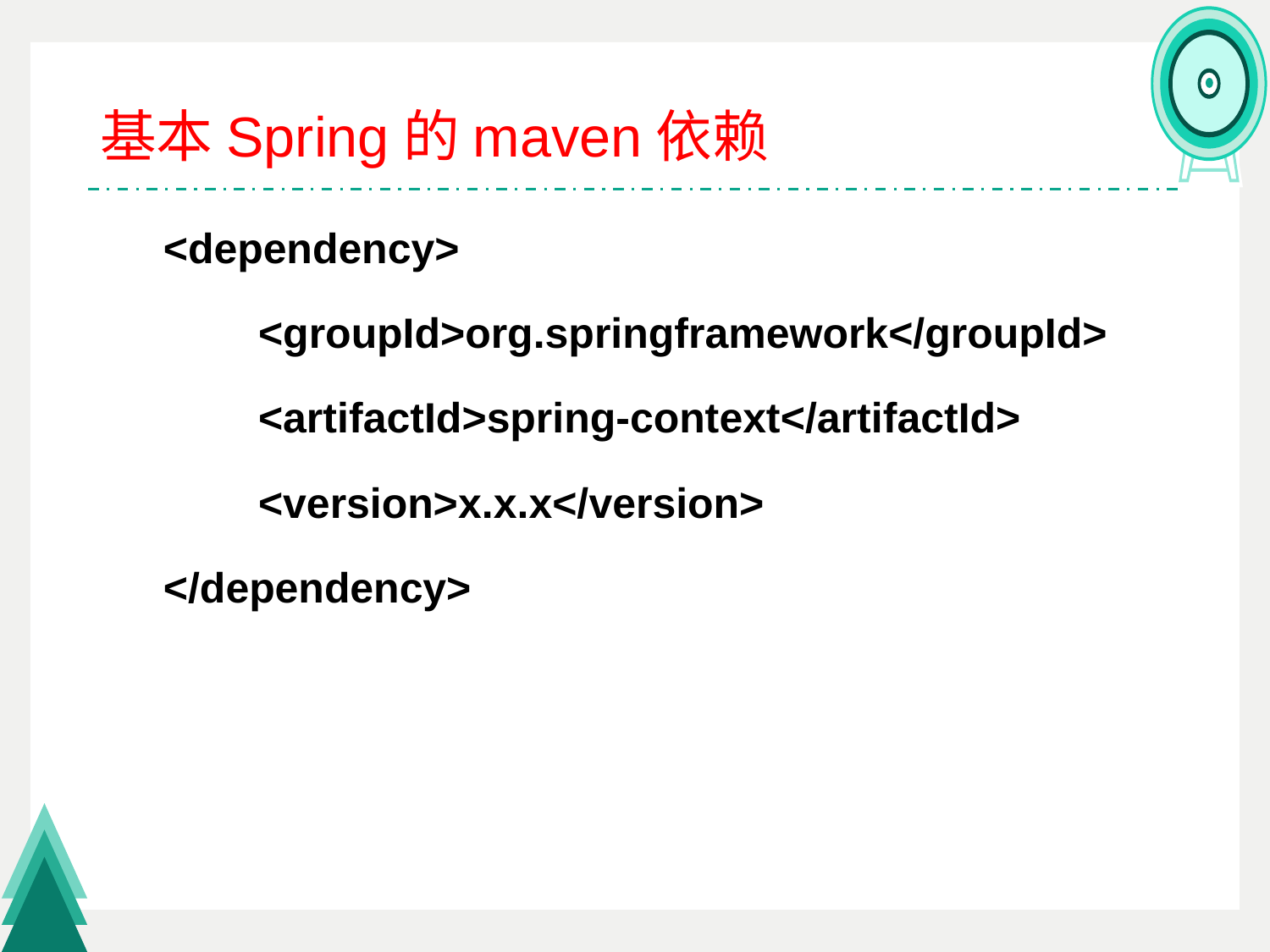

# 基本Spring的maven依赖
<dependency>
        <groupId>org.springframework</groupId>
        <artifactId>spring-context</artifactId>
        <version>x.x.x</version>
</dependency>